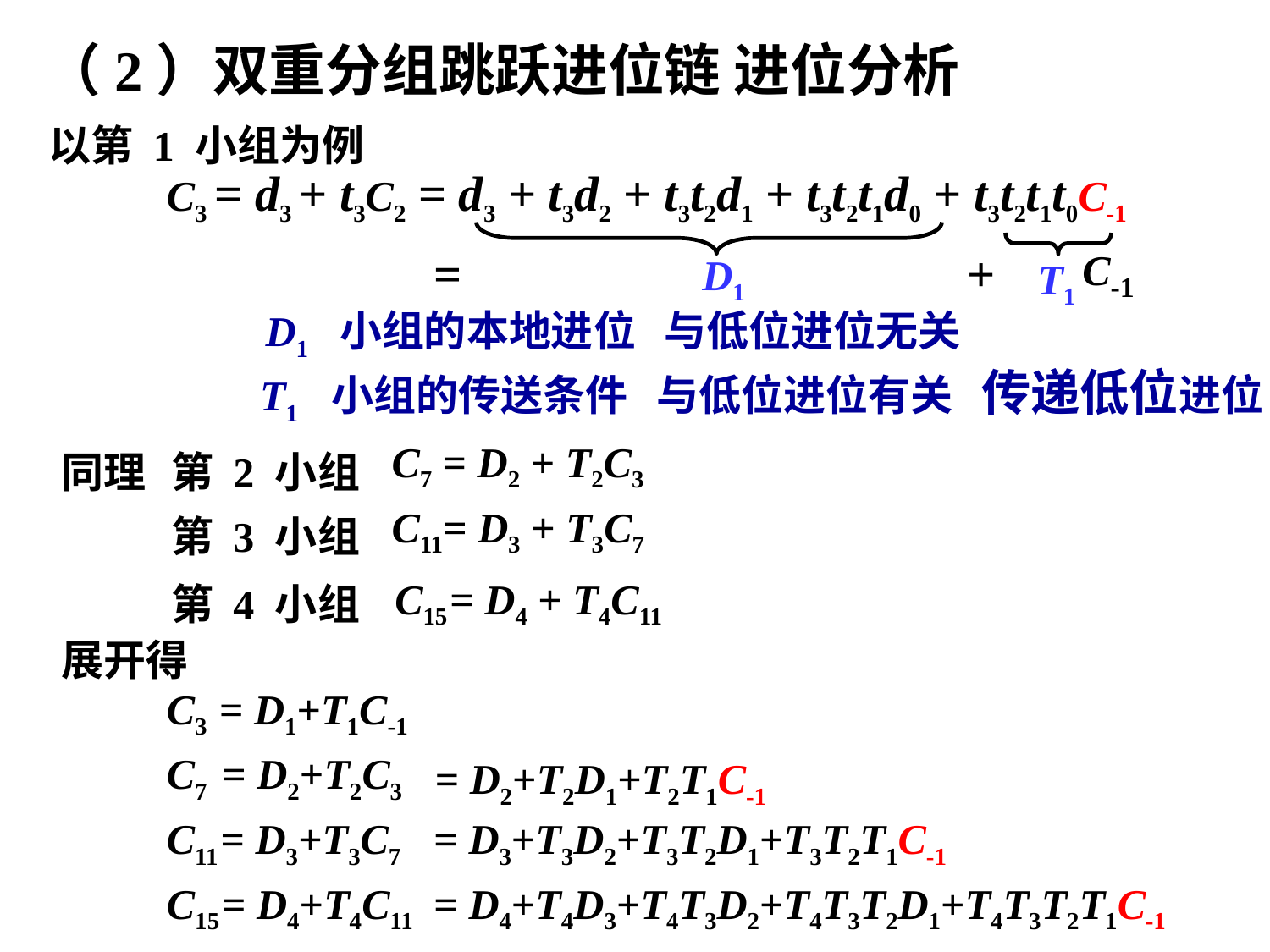

（2）双重分组跳跃进位链 进位分析
以第 1 小组为例
C3 = d3 + t3C2 = d3 + t3d2 + t3t2d1 + t3t2t1d0 + t3t2t1t0C-1

 D1
  =
+
T1
 C-1
         D1  小组的本地进位   与低位进位无关
         T1   小组的传送条件   与低位进位有关   传递低位进位
同理
第 2 小组
C7 = D2 + T2C3
第 3 小组
C11= D3 + T3C7
第 4 小组
C15 = D4 + T4C11
展开得
C3  = D1+T1C-1
C7  = D2+T2C3
= D2+T2D1+T2T1C-1
C11 = D3+T3C7
= D3+T3D2+T3T2D1+T3T2T1C-1
C15 = D4+T4C11
= D4+T4D3+T4T3D2+T4T3T2D1+T4T3T2T1C-1